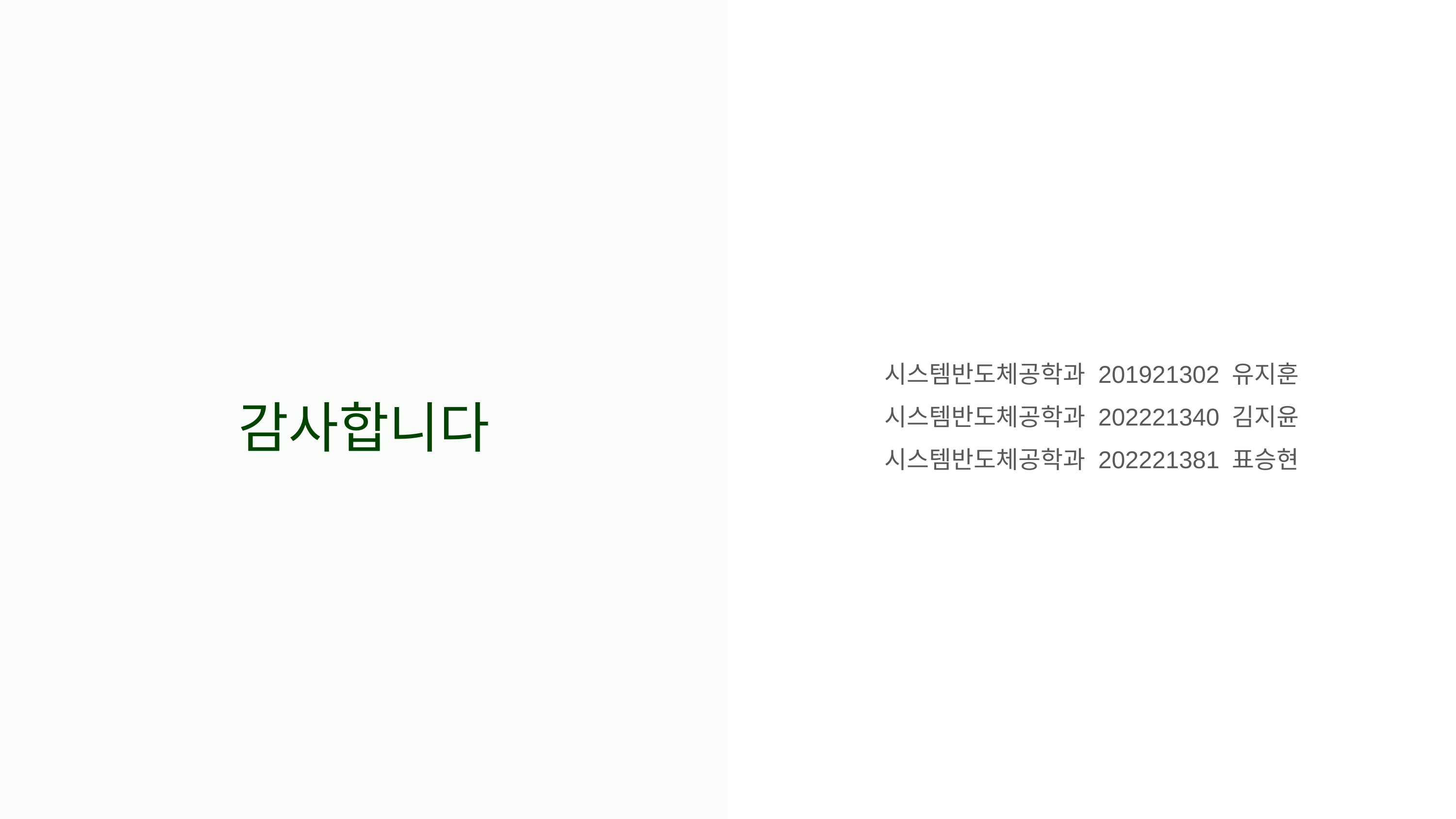

시스템반도체공학과 201921302 유지훈
시스템반도체공학과 202221340 김지윤
시스템반도체공학과 202221381 표승현
감사합니다